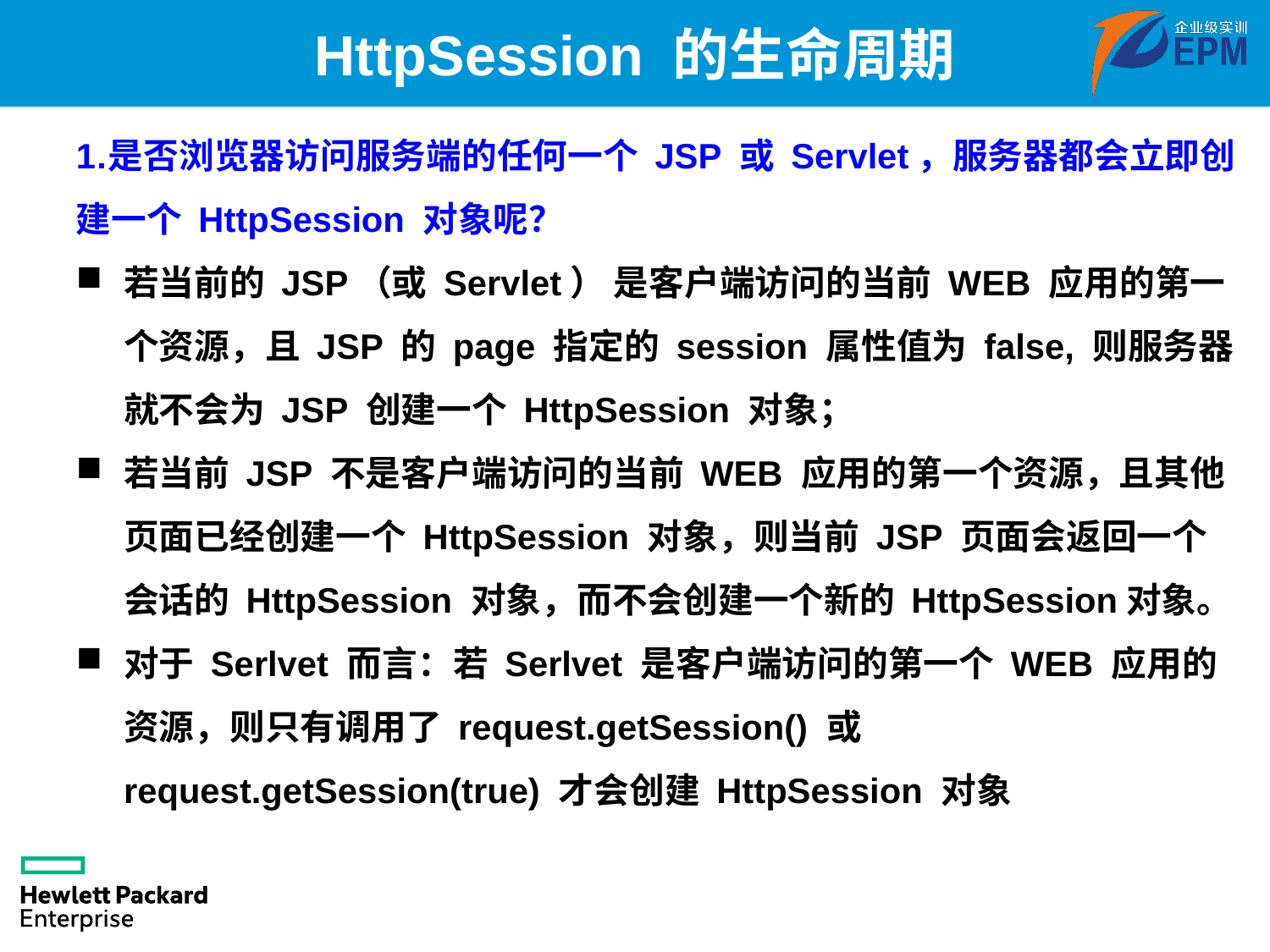

# HttpSession 的生命周期
是否浏览器访问服务端的任何一个 JSP 或 Servlet，服务器都会立即创建一个 HttpSession 对象呢？
若当前的 JSP（或 Servlet） 是客户端访问的当前 WEB 应用的第一个资源，且 JSP 的 page 指定的 session 属性值为 false, 则服务器就不会为 JSP 创建一个 HttpSession 对象；
若当前 JSP 不是客户端访问的当前 WEB 应用的第一个资源，且其他页面已经创建一个 HttpSession 对象，则当前 JSP 页面会返回一个会话的 HttpSession 对象，而不会创建一个新的 HttpSession对象。
对于 Serlvet 而言：若 Serlvet 是客户端访问的第一个 WEB 应用的资源，则只有调用了 request.getSession() 或 request.getSession(true) 才会创建 HttpSession 对象